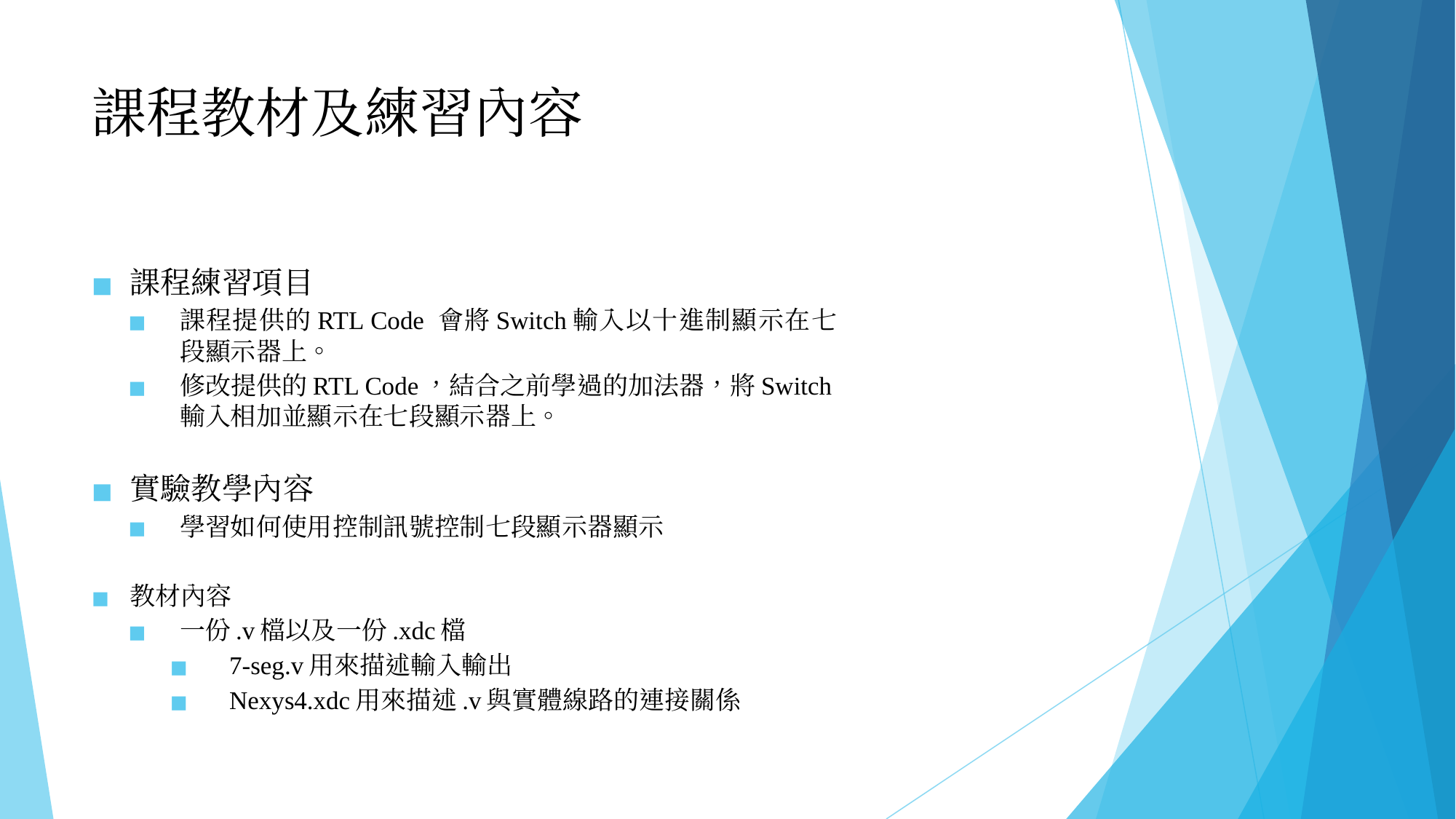

# 課程教材及練習內容
課程練習項目
課程提供的RTL Code 會將Switch輸入以十進制顯示在七段顯示器上。
修改提供的RTL Code，結合之前學過的加法器，將Switch輸入相加並顯示在七段顯示器上。

實驗教學內容
學習如何使用控制訊號控制七段顯示器顯示

教材內容
一份.v檔以及一份.xdc檔
7-seg.v用來描述輸入輸出
Nexys4.xdc用來描述.v與實體線路的連接關係